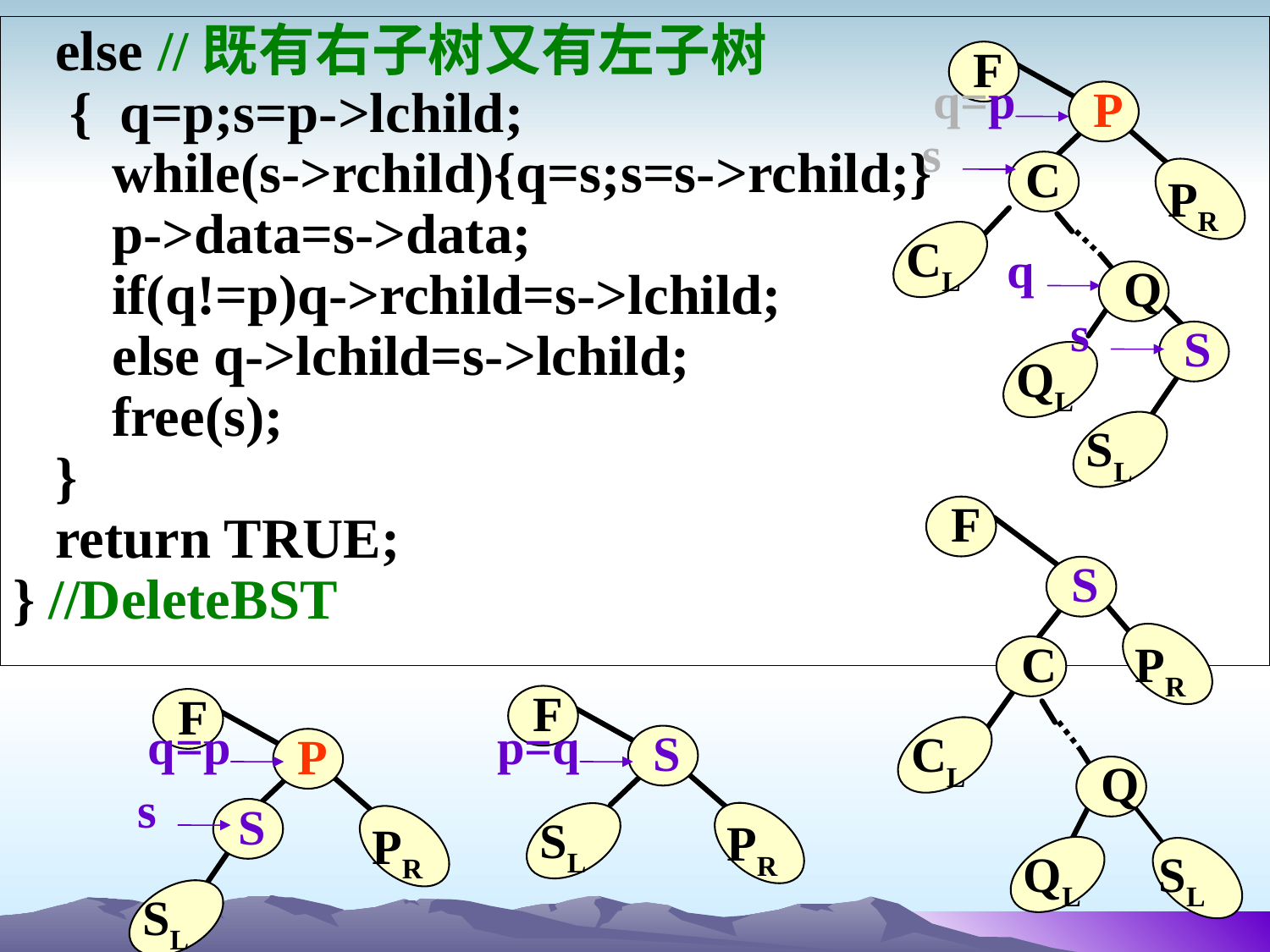

else //既有右子树又有左子树
    {  q=p;s=p->lchild;
       while(s->rchild){q=s;s=s->rchild;}
       p->data=s->data;
       if(q!=p)q->rchild=s->lchild;
       else q->lchild=s->lchild;
       free(s);
   }
   return TRUE;
} //DeleteBST
 F

 P

 C

PR

CL

 Q

 S

QL

SL

q=p
s

q

s

 F

 S

 C

PR

CL

 Q

QL

SL

 F

 S

SL

PR

 F

 P

 S

PR

SL

q=p
p=q

s